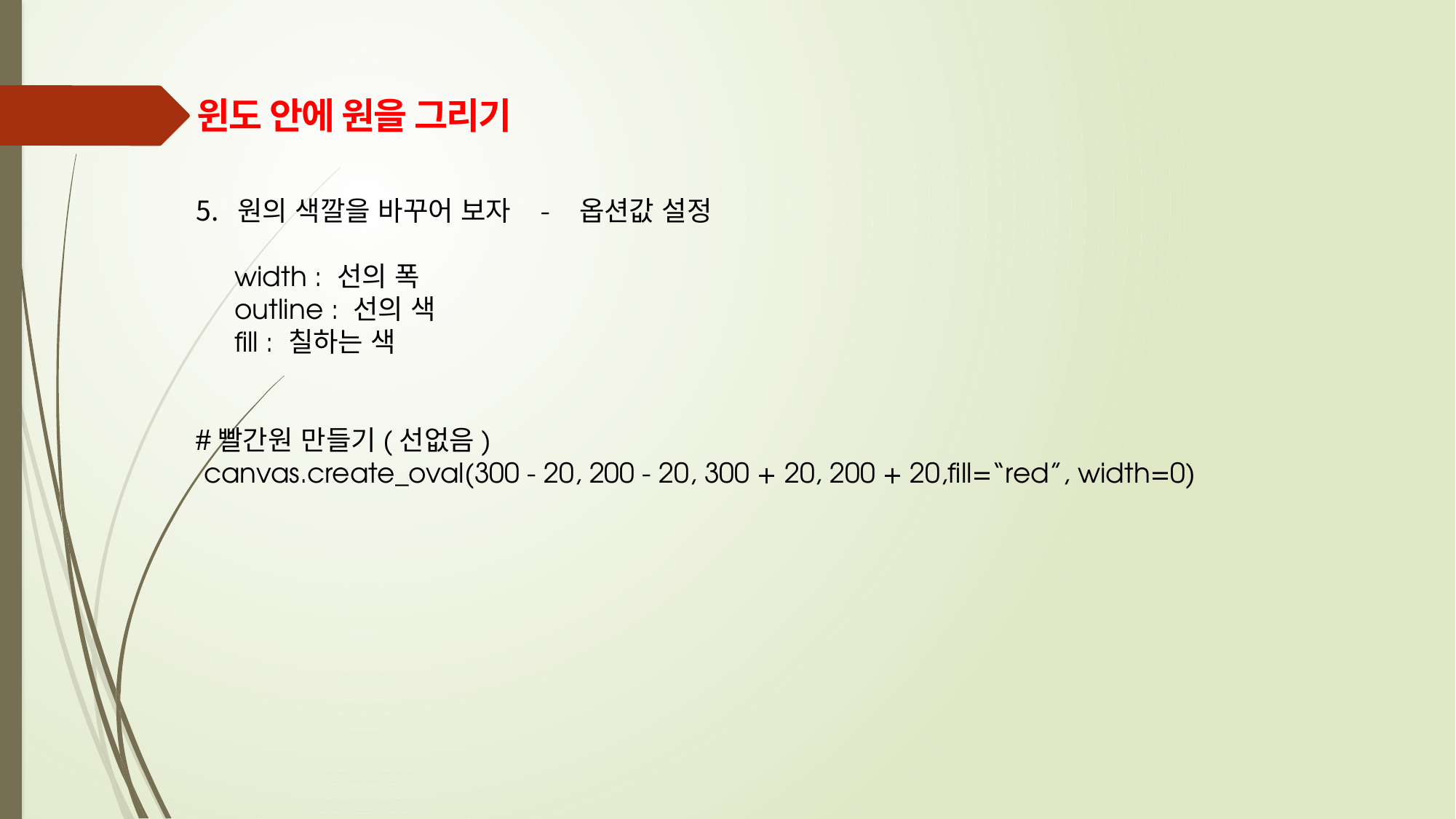

윈도 안에 원을 그리기
원의 색깔을 바꾸어 보자   -   옵션값 설정

     width : 선의 폭
     outline : 선의 색
     fill : 칠하는 색

#빨간원 만들기(선없음)
 canvas.create_oval(300 - 20, 200 - 20, 300 + 20, 200 + 20,fill=“red”, width=0)